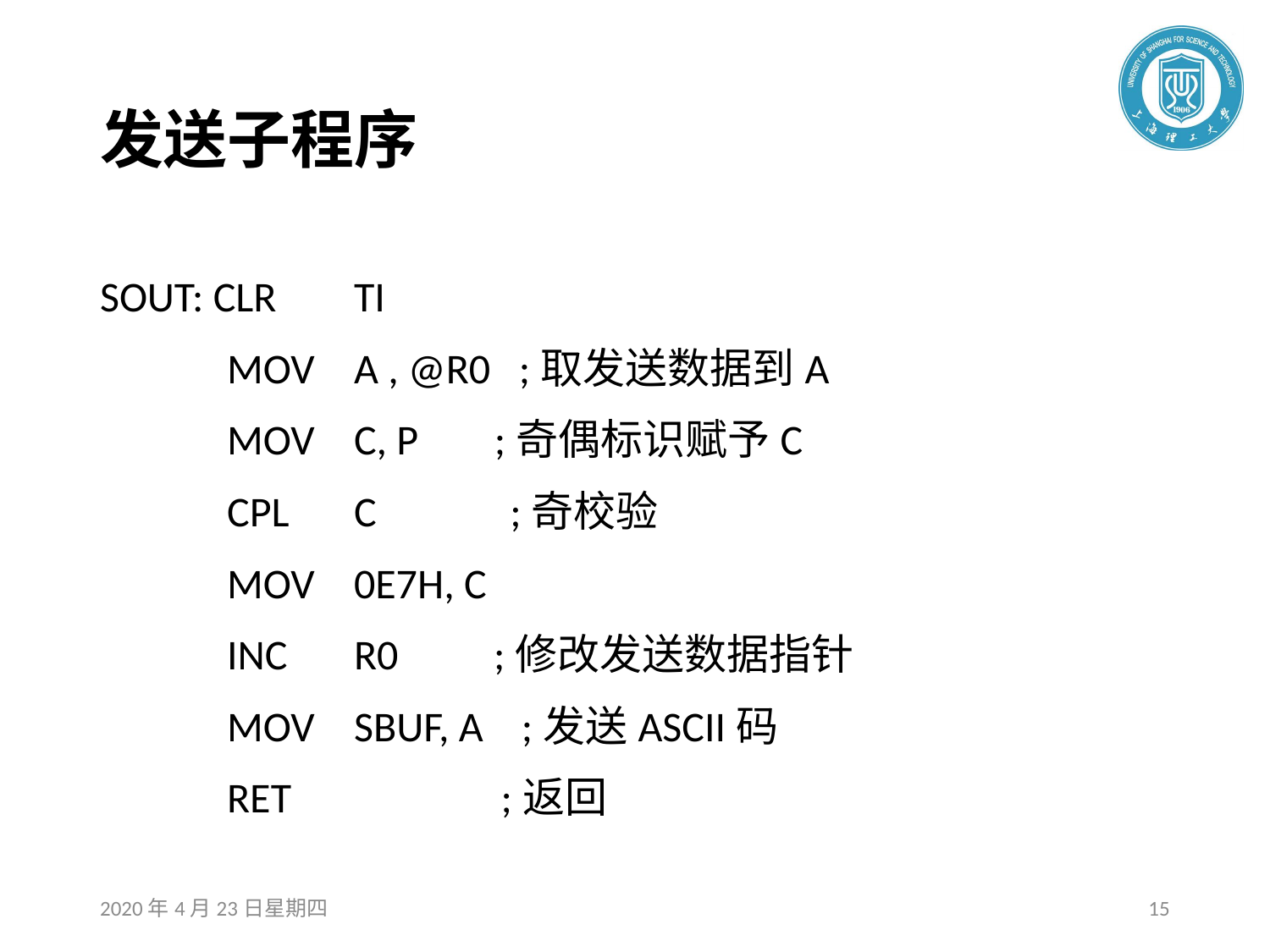

# 发送子程序
SOUT: CLR  	TI
       	MOV  	A , @R0   ;取发送数据到A
           	MOV  	C, P        ;奇偶标识赋予C
	CPL  	C              ;奇校验
	MOV	0E7H, C
	INC  	R0          ;修改发送数据指针
	MOV  	SBUF, A    ;发送ASCII码
	RET                      ;返回
2020年4月23日星期四
15